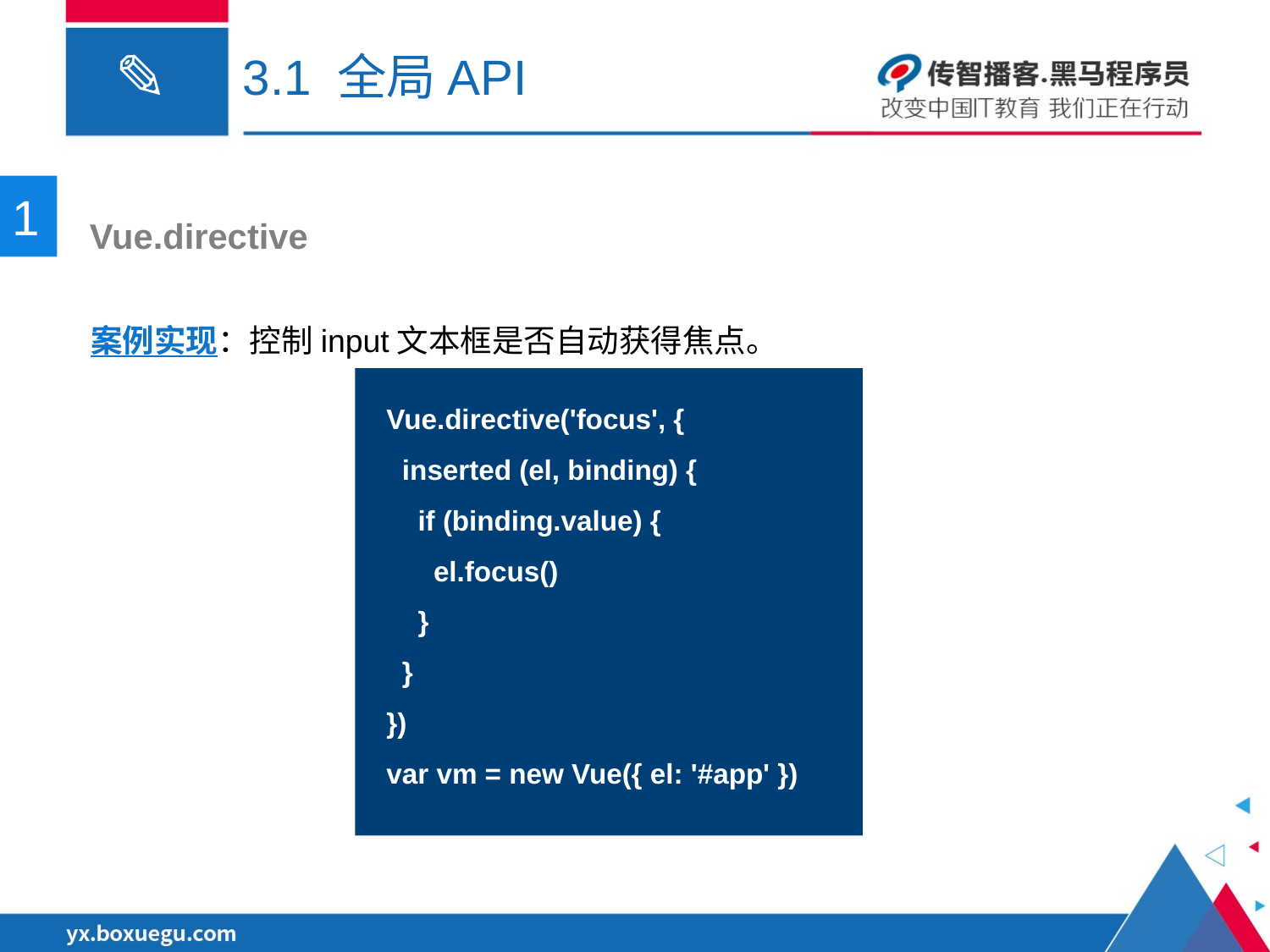

# 3.1 全局API

1
  Vue.directive
案例实现：控制input文本框是否自动获得焦点。

Vue.directive('focus', {
  inserted (el, binding) {
    if (binding.value) {
      el.focus()
    }
  }
})
var vm = new Vue({ el: '#app' })